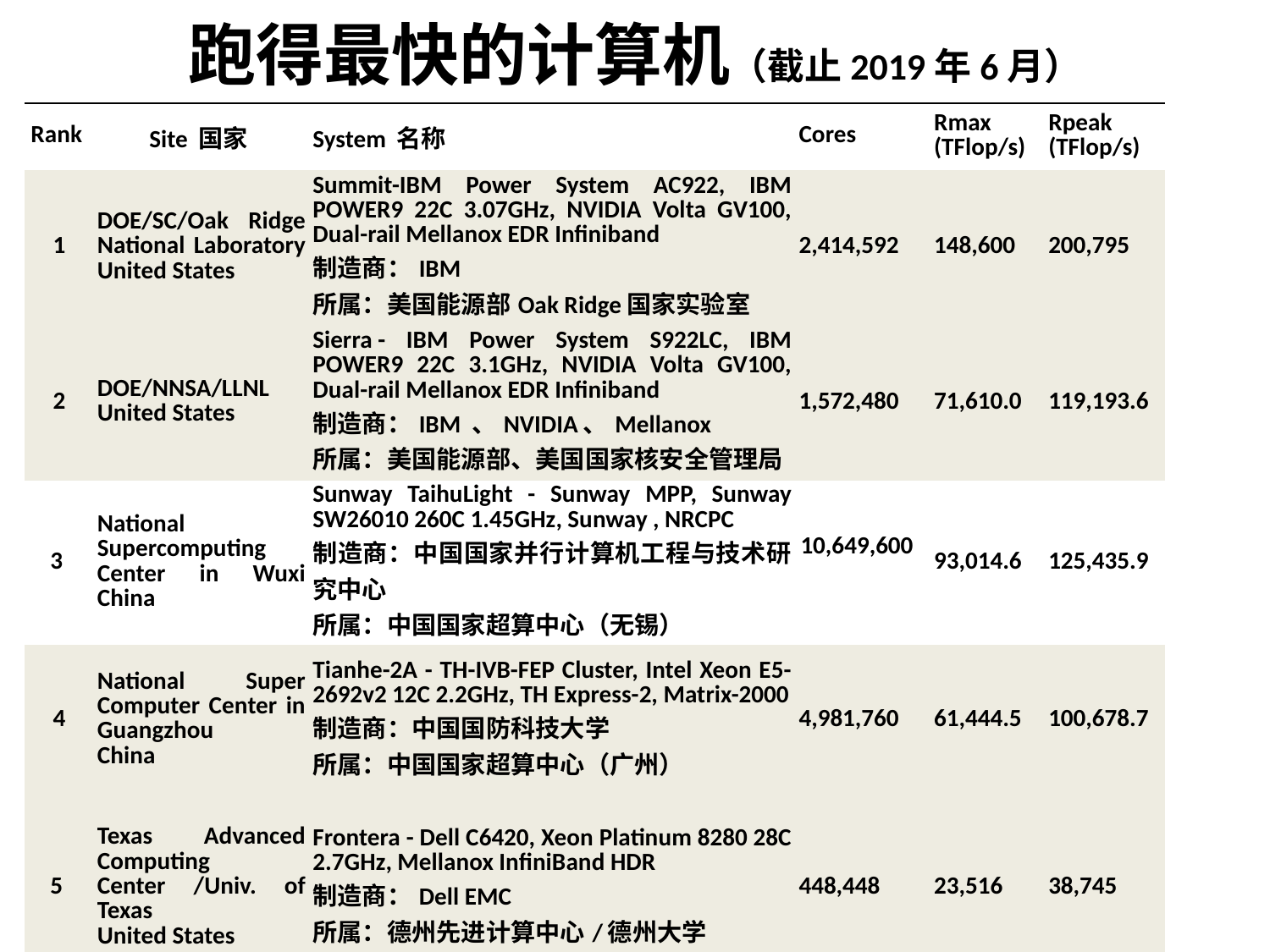

# 跑得最快的计算机（截止2019年6月）
| Rank | Site 国家 | System 名称 | Cores | Rmax (TFlop/s) | Rpeak (TFlop/s) |
| --- | --- | --- | --- | --- | --- |
| 1 | DOE/SC/Oak Ridge National Laboratory United States | Summit-IBM Power System AC922, IBM POWER9 22C 3.07GHz, NVIDIA Volta GV100, Dual-rail Mellanox EDR Infiniband 制造商：IBM 所属：美国能源部Oak Ridge国家实验室 | 2,414,592 | 148,600 | 200,795 |
| 2 | DOE/NNSA/LLNL United States | Sierra - IBM Power System S922LC, IBM POWER9 22C 3.1GHz, NVIDIA Volta GV100, Dual-rail Mellanox EDR Infiniband  制造商：IBM 、NVIDIA、Mellanox 所属：美国能源部、美国国家核安全管理局 | 1,572,480 | 71,610.0 | 119,193.6 |
| 3 | National Supercomputing Center in Wuxi China | Sunway TaihuLight - Sunway MPP, Sunway SW26010 260C 1.45GHz, Sunway , NRCPC 制造商：中国国家并行计算机工程与技术研究中心 所属：中国国家超算中心（无锡） | 10,649,600 | 93,014.6 | 125,435.9 |
| 4 | National Super Computer Center in Guangzhou China | Tianhe-2A - TH-IVB-FEP Cluster, Intel Xeon E5-2692v2 12C 2.2GHz, TH Express-2, Matrix-2000 制造商：中国国防科技大学 所属：中国国家超算中心（广州） | 4,981,760 | 61,444.5 | 100,678.7 |
| 5 | Texas Advanced Computing Center /Univ. of Texas United States | Frontera - Dell C6420, Xeon Platinum 8280 28C 2.7GHz, Mellanox InfiniBand HDR 制造商：Dell EMC 所属：德州先进计算中心/德州大学 | 448,448 | 23,516 | 38,745 |
13